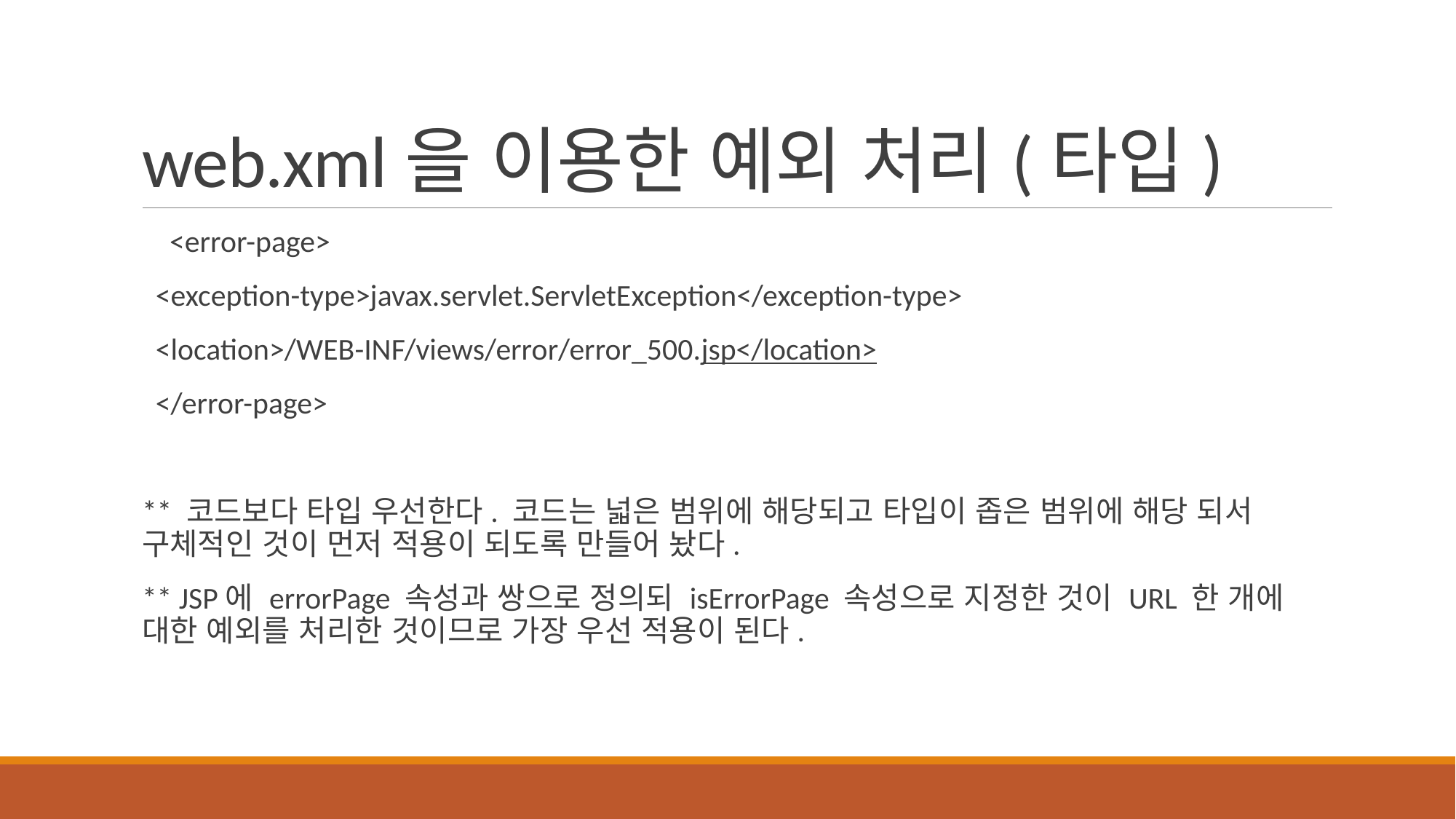

# web.xml을 이용한 예외 처리(타입)
    <error-page>
  <exception-type>javax.servlet.ServletException</exception-type>
  <location>/WEB-INF/views/error/error_500.jsp</location>
  </error-page>

** 코드보다 타입 우선한다. 코드는 넓은 범위에 해당되고 타입이 좁은 범위에 해당 되서 구체적인 것이 먼저 적용이 되도록 만들어 놨다.
** JSP에 errorPage 속성과 쌍으로 정의되 isErrorPage 속성으로 지정한 것이 URL 한 개에 대한 예외를 처리한 것이므로 가장 우선 적용이 된다.